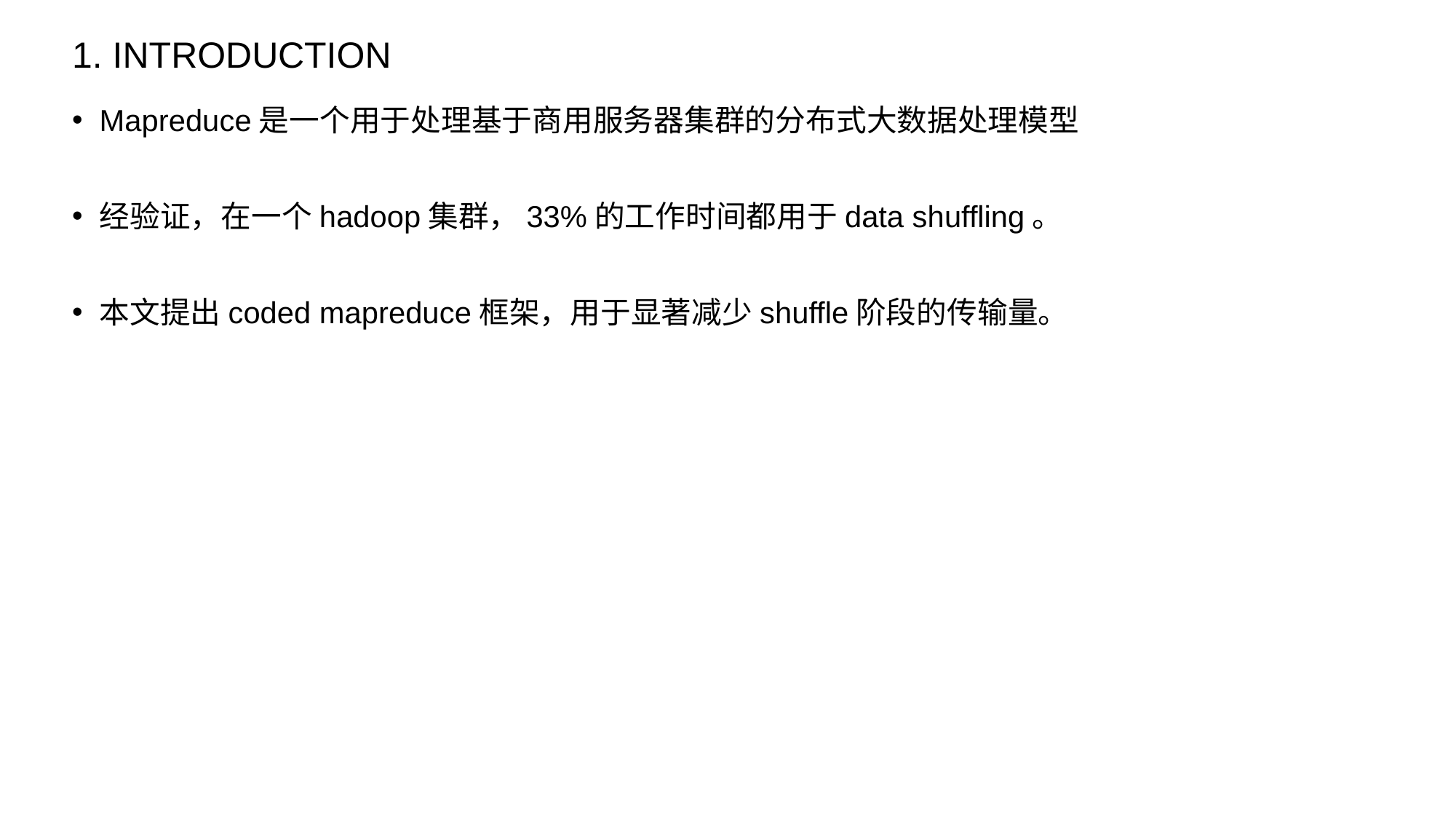

# 1. INTRODUCTION
Mapreduce是一个用于处理基于商用服务器集群的分布式大数据处理模型

经验证，在一个hadoop集群，33%的工作时间都用于data shuffling。

本文提出coded mapreduce框架，用于显著减少shuffle阶段的传输量。